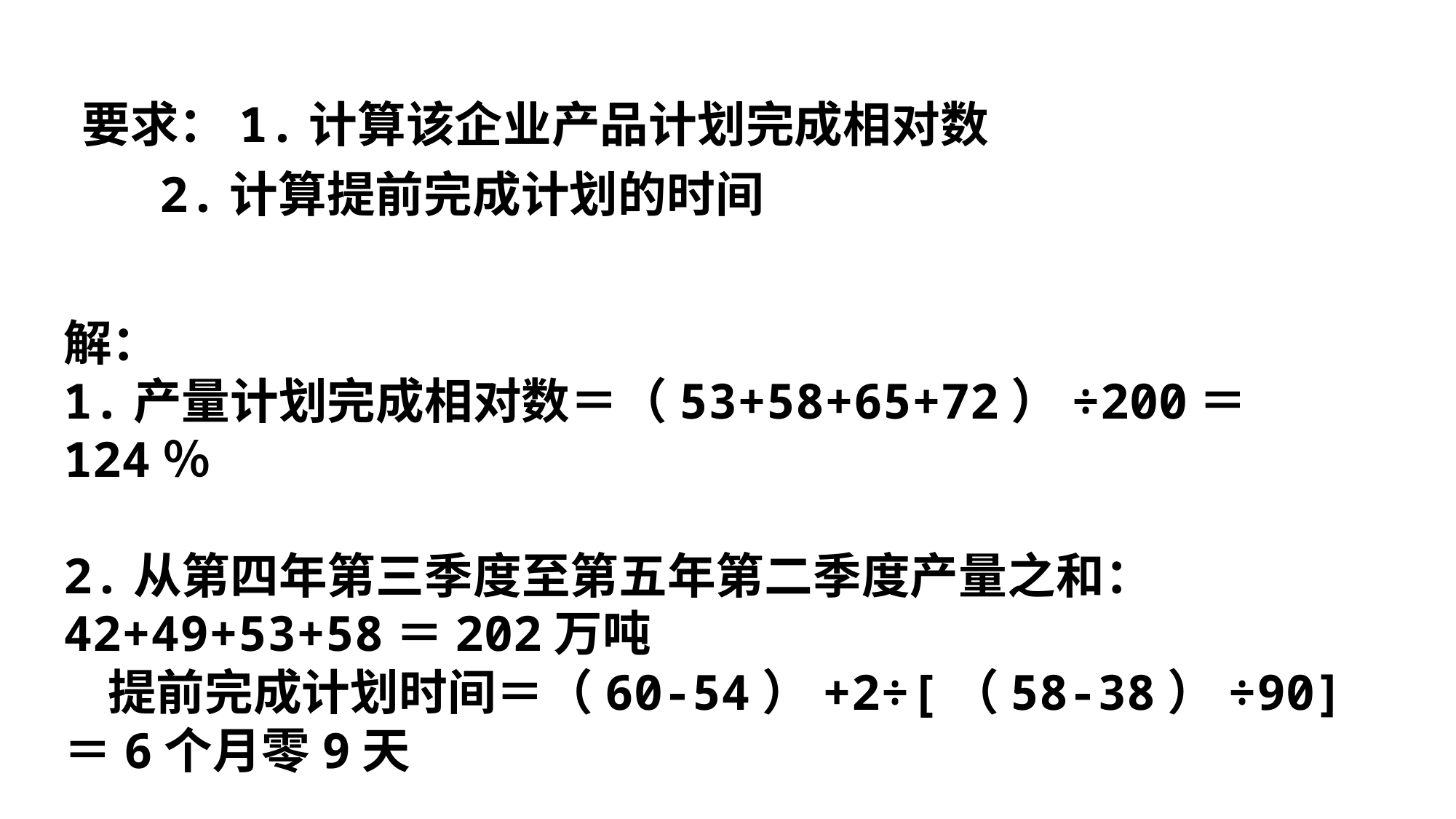

# 要求：1.计算该企业产品计划完成相对数 2.计算提前完成计划的时间
解：
1.产量计划完成相对数＝（53+58+65+72）÷200＝124％
2.从第四年第三季度至第五年第二季度产量之和：42+49+53+58＝202万吨
    提前完成计划时间＝（60-54）+2÷[（58-38）÷90]＝6个月零9天